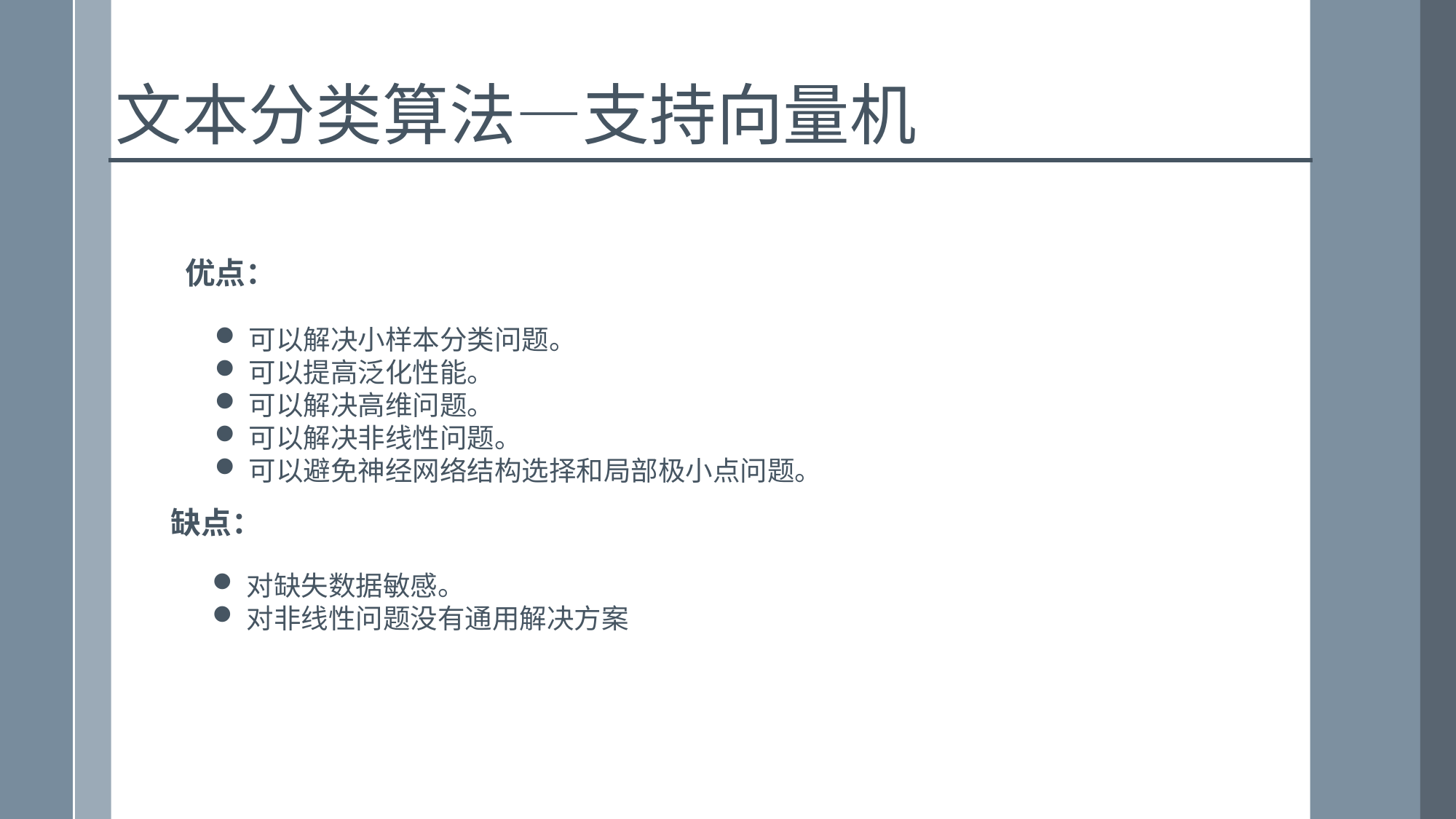

文本分类算法—支持向量机
优点：
可以解决小样本分类问题。
可以提高泛化性能。
可以解决高维问题。
可以解决非线性问题。
可以避免神经网络结构选择和局部极小点问题。
缺点：
对缺失数据敏感。
对非线性问题没有通用解决方案